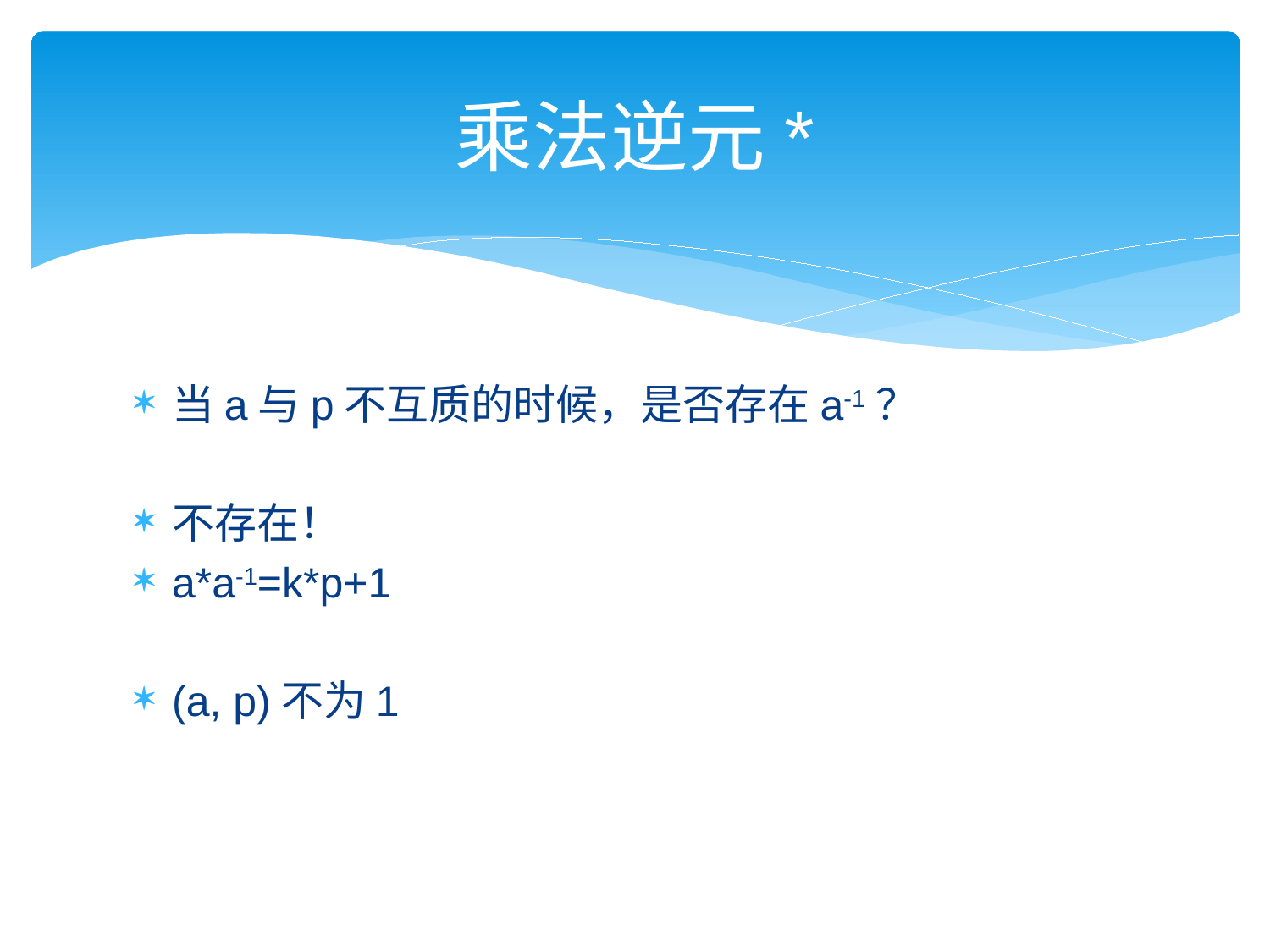

# 乘法逆元*
当a与p不互质的时候，是否存在a-1？

不存在！
a*a-1=k*p+1

(a, p)不为1